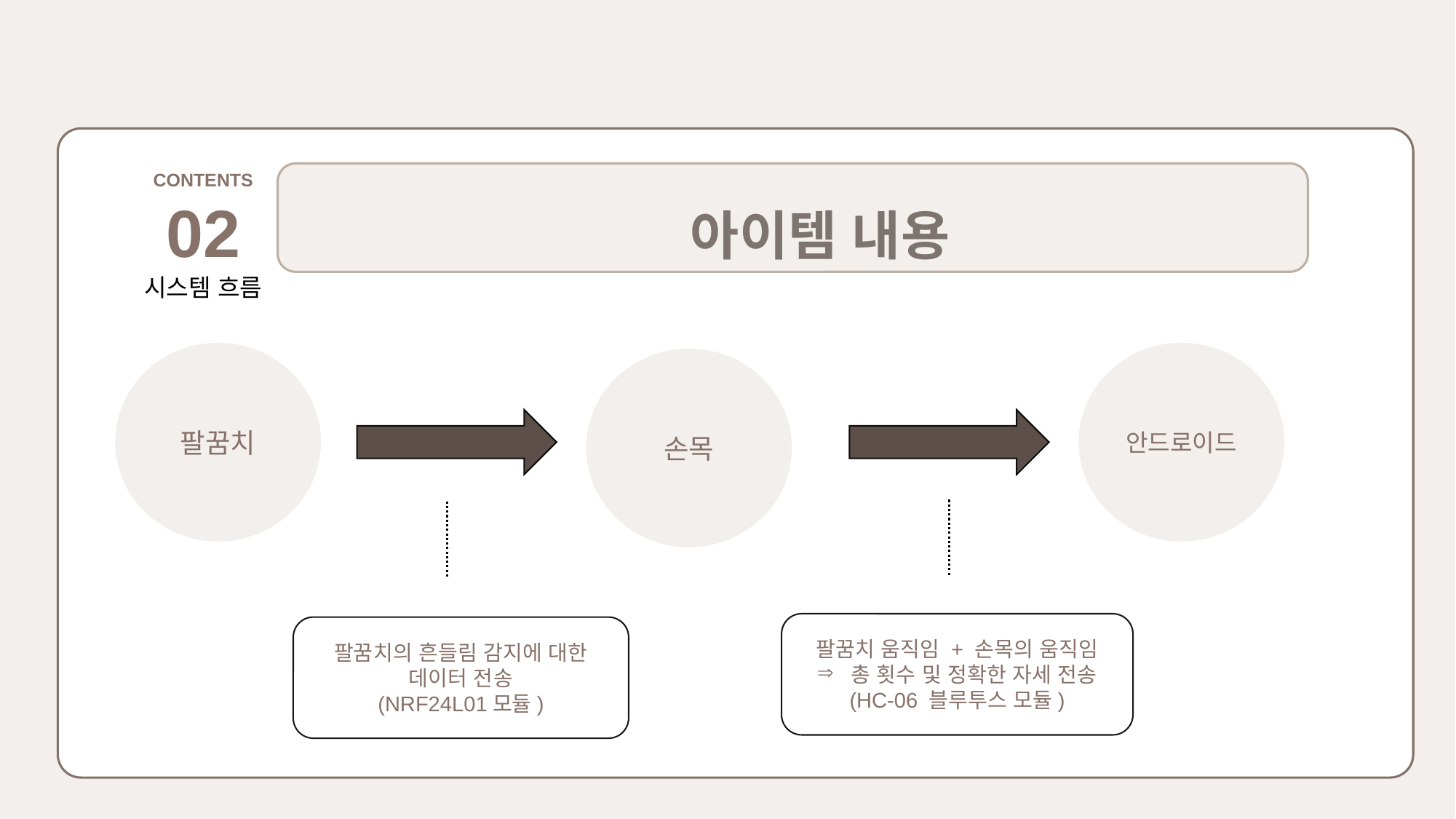

ㅇㅇ
CONTENTS
02
아이템 내용
시스템 흐름
팔꿈치
안드로이드

손목

팔꿈치 움직임 + 손목의 움직임
총 횟수 및 정확한 자세 전송
(HC-06 블루투스 모듈)
팔꿈치의 흔들림 감지에 대한 데이터 전송
(NRF24L01모듈)